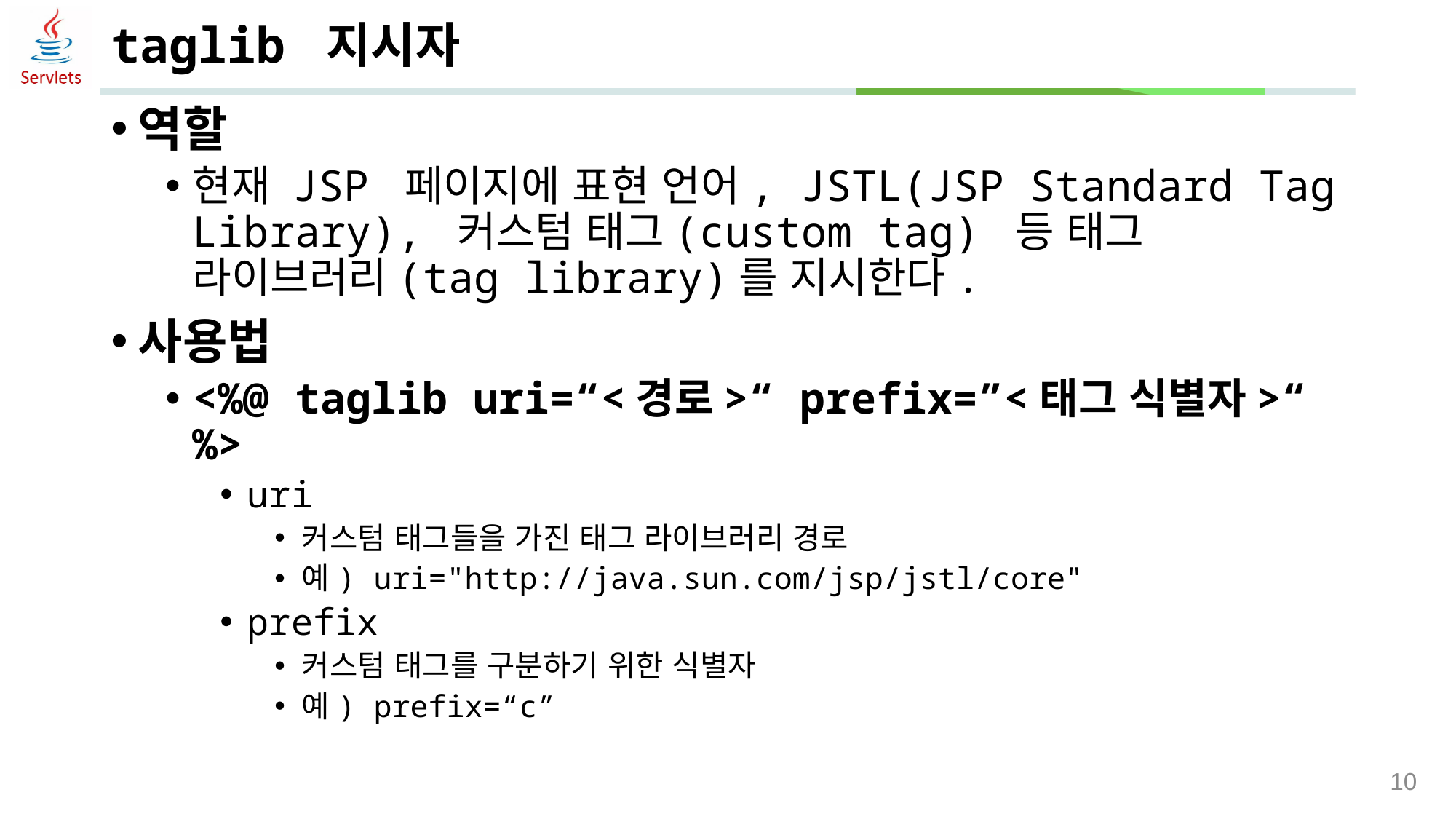

# taglib 지시자
역할
현재 JSP 페이지에 표현 언어, JSTL(JSP Standard Tag Library), 커스텀 태그(custom tag) 등 태그 라이브러리(tag library)를 지시한다.
사용법
<%@ taglib uri=“<경로>“ prefix=”<태그 식별자>“ %>
uri
커스텀 태그들을 가진 태그 라이브러리 경로
예) uri="http://java.sun.com/jsp/jstl/core"
prefix
커스텀 태그를 구분하기 위한 식별자
예) prefix=“c”

10